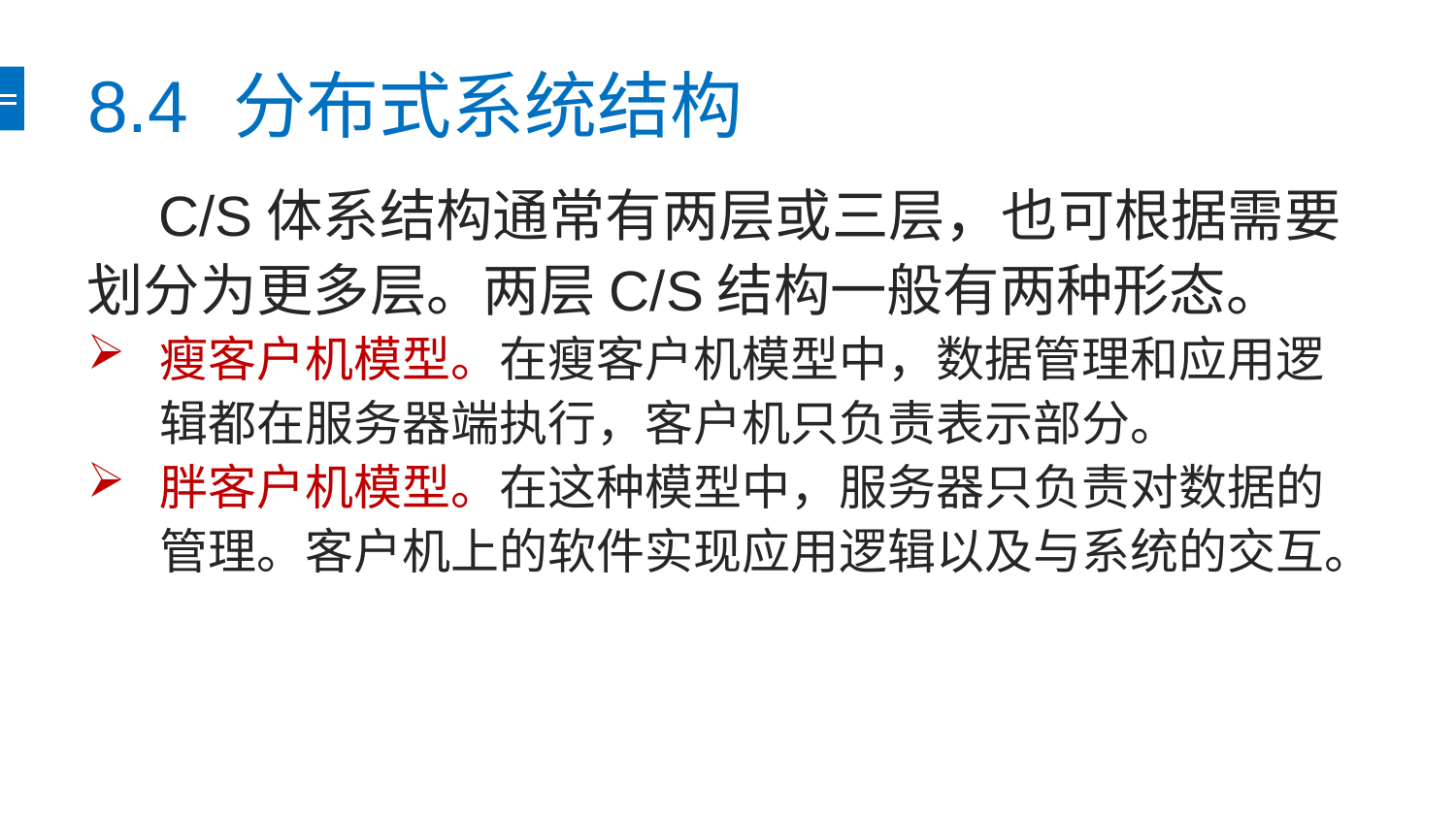

# 8.4	分布式系统结构
C/S体系结构通常有两层或三层，也可根据需要划分为更多层。两层C/S结构一般有两种形态。
瘦客户机模型。在瘦客户机模型中，数据管理和应用逻辑都在服务器端执行，客户机只负责表示部分。
胖客户机模型。在这种模型中，服务器只负责对数据的管理。客户机上的软件实现应用逻辑以及与系统的交互。